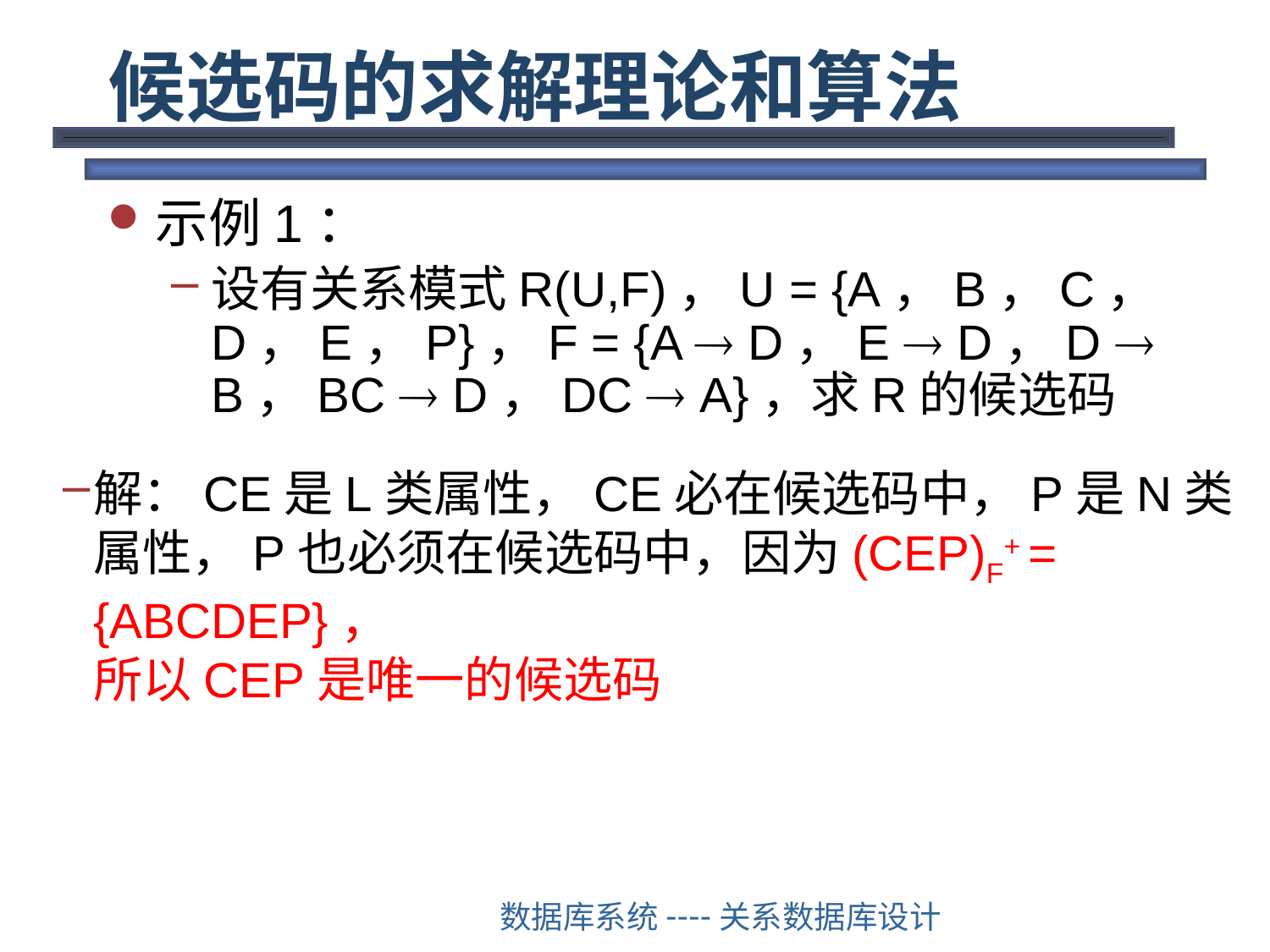

# 候选码的求解理论和算法
示例1：
设有关系模式R(U,F)，U = {A，B，C，D，E，P}，F = {A → D，E → D，D → B，BC → D，DC → A}，求R的候选码
解：CE是L类属性，CE必在候选码中，P是N类属性，P也必须在候选码中，因为(CEP)F+ = {ABCDEP}，
所以CEP是唯一的候选码

数据库系统----关系数据库设计